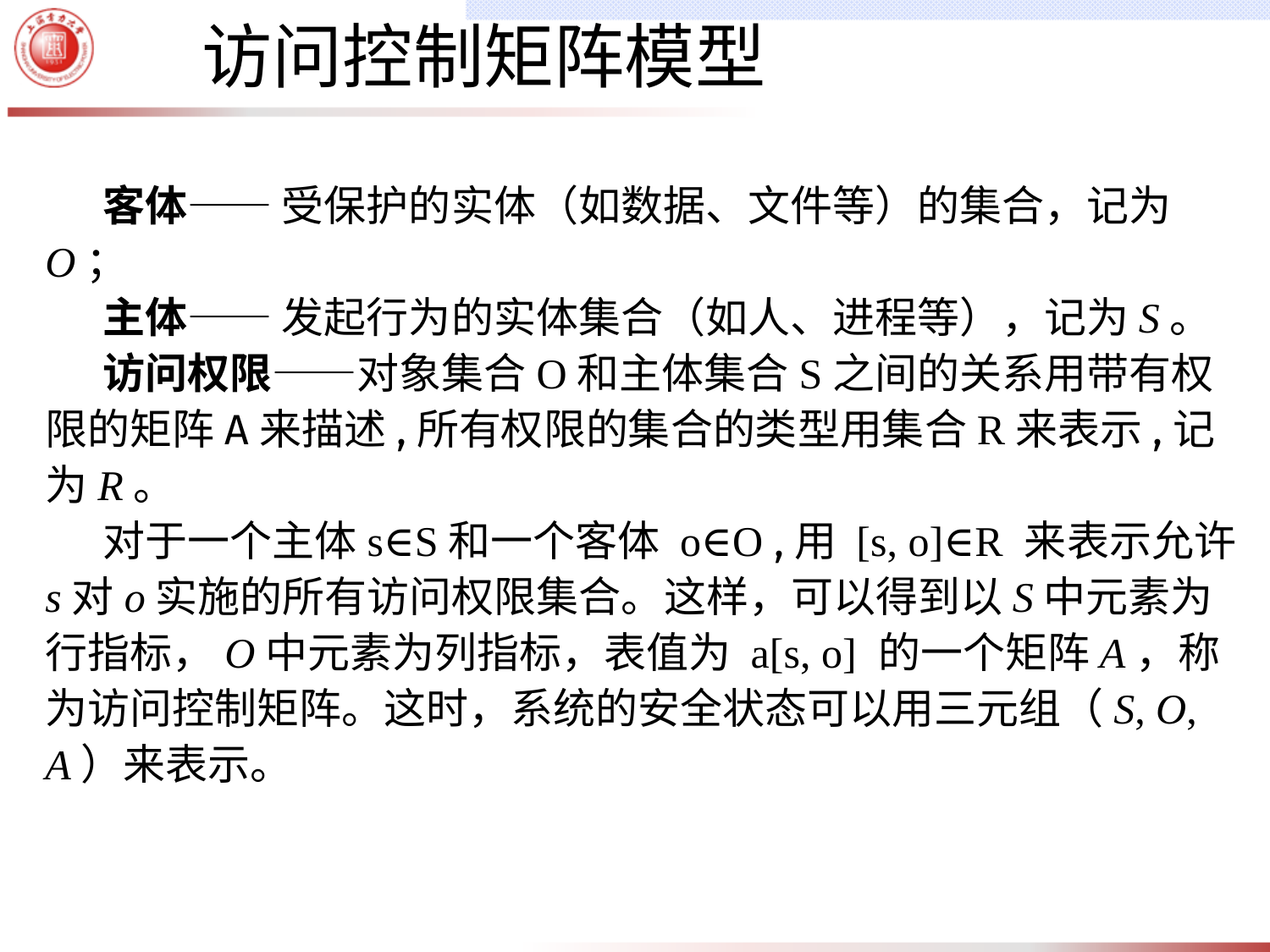

访问控制矩阵模型

     客体—— 受保护的实体（如数据、文件等）的集合，记为O；
     主体—— 发起行为的实体集合（如人、进程等），记为S。
     访问权限——对象集合O和主体集合S之间的关系用带有权限的矩阵A来描述,所有权限的集合的类型用集合R来表示,记为R。
     对于一个主体s∈S和一个客体 o∈O ,用 [s, o]∈R 来表示允许s对o实施的所有访问权限集合。这样，可以得到以S中元素为行指标，O中元素为列指标，表值为 a[s, o] 的一个矩阵A，称为访问控制矩阵。这时，系统的安全状态可以用三元组（S, O, A）来表示。